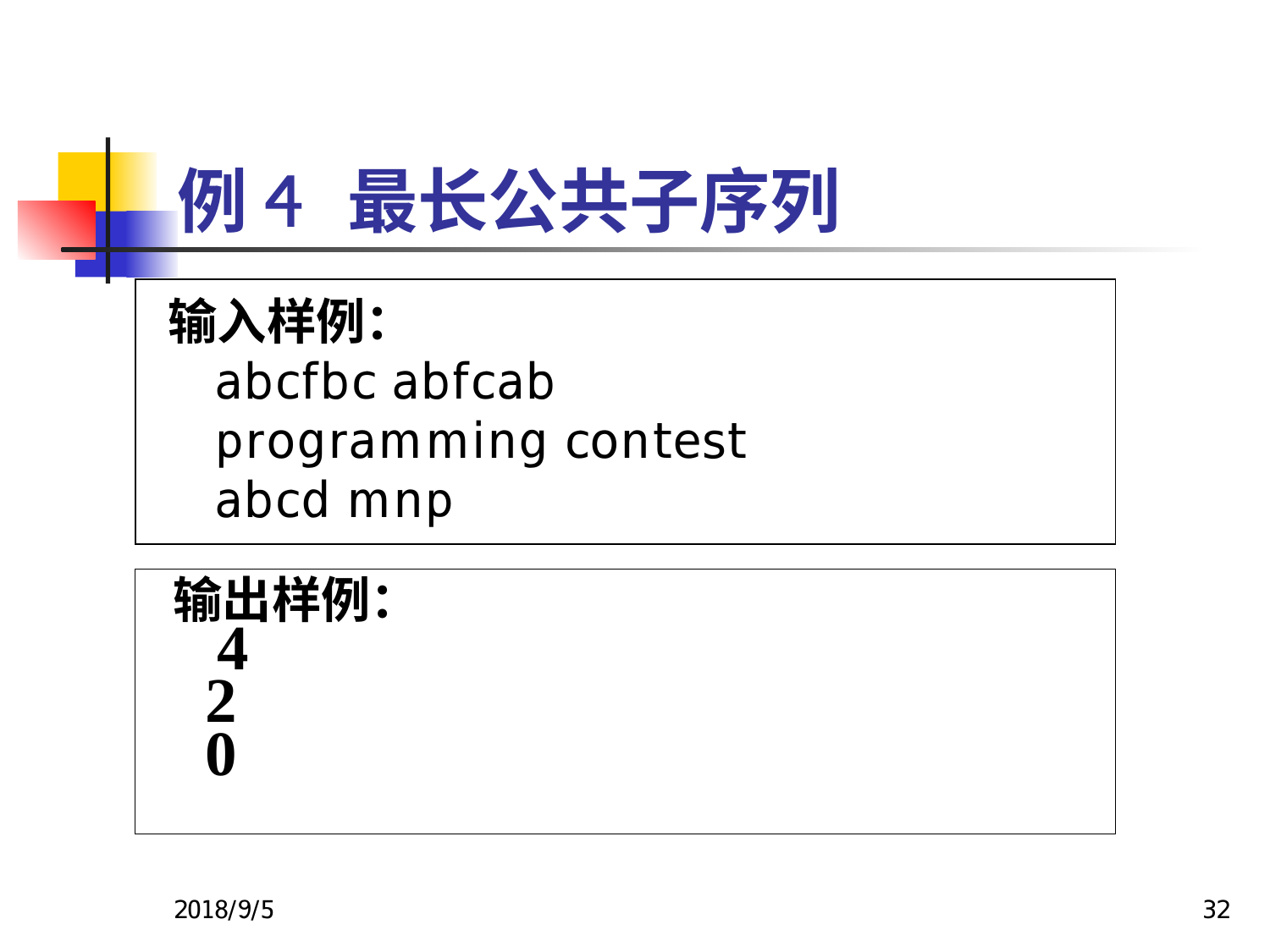

# 例4 最长公共子序列

输入样例：
abcfbc abfcab
programming contest
abcd mnp

输出样例：
  4
  2
  0
2018/9/5
32